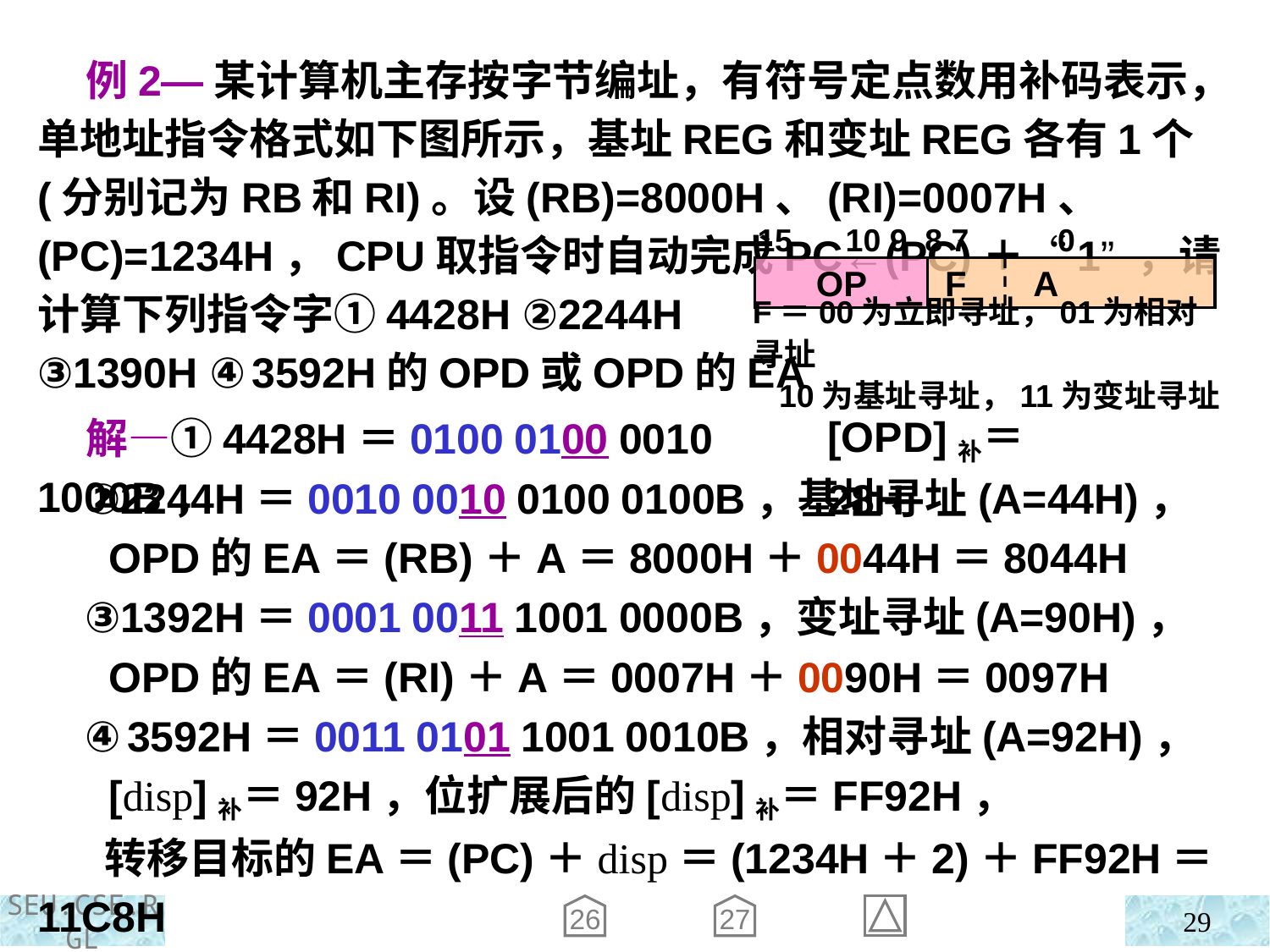

例2—某计算机主存按字节编址，有符号定点数用补码表示，单地址指令格式如下图所示，基址REG和变址REG各有1个(分别记为RB和RI)。设(RB)=8000H、(RI)=0007H、(PC)=1234H，CPU取指令时自动完成PC←(PC)＋“1” ，请
计算下列指令字①4428H ②2244H
③1390H ④3592H的OPD或OPD的EA
15      10 9  8 7          0
OP
 F       A

F＝00为立即寻址，01为相对寻址
   10为基址寻址，11为变址寻址
[OPD]补＝28H
    解—①4428H＝0100 0100 0010 1000B，
    ②2244H＝0010 0010 0100 0100B，基址寻址(A=44H)，
      OPD的EA＝(RB)＋A＝8000H＋0044H＝8044H
    ③1392H＝0001 0011 1001 0000B，变址寻址(A=90H)，
      OPD的EA＝(RI)＋A＝0007H＋0090H＝0097H
    ④3592H＝0011 0101 1001 0010B，相对寻址(A=92H)，
      [disp]补＝92H，位扩展后的[disp]补＝FF92H，
      转移目标的EA＝(PC)＋disp＝(1234H＋2)＋FF92H＝11C8H
26
27

29